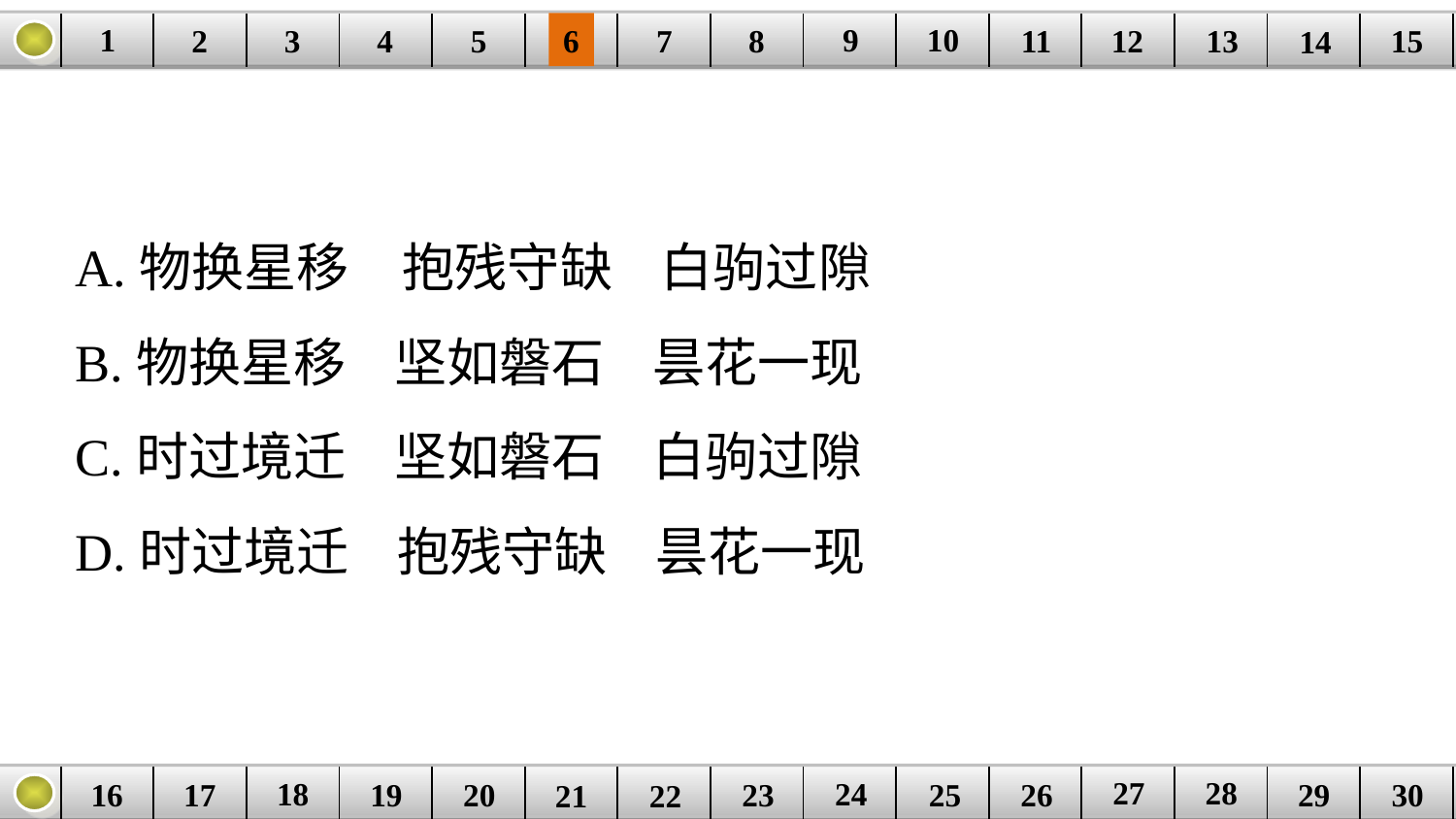

9
10
1
3
4
5
6
8
11
2
12
15
|  |  |  |  |  |  |  |  |  |  |  |  |  |  |  |
| --- | --- | --- | --- | --- | --- | --- | --- | --- | --- | --- | --- | --- | --- | --- |
7
13
14

A.物换星移　抱残守缺    白驹过隙
B.物换星移    坚如磐石    昙花一现
C.时过境迁    坚如磐石    白驹过隙
D.时过境迁    抱残守缺    昙花一现

27
28
18
24
16
25
26
30
|  |  |  |  |  |  |  |  |  |  |  |  |  |  |  |
| --- | --- | --- | --- | --- | --- | --- | --- | --- | --- | --- | --- | --- | --- | --- |
23
17
19
20
29
21
22